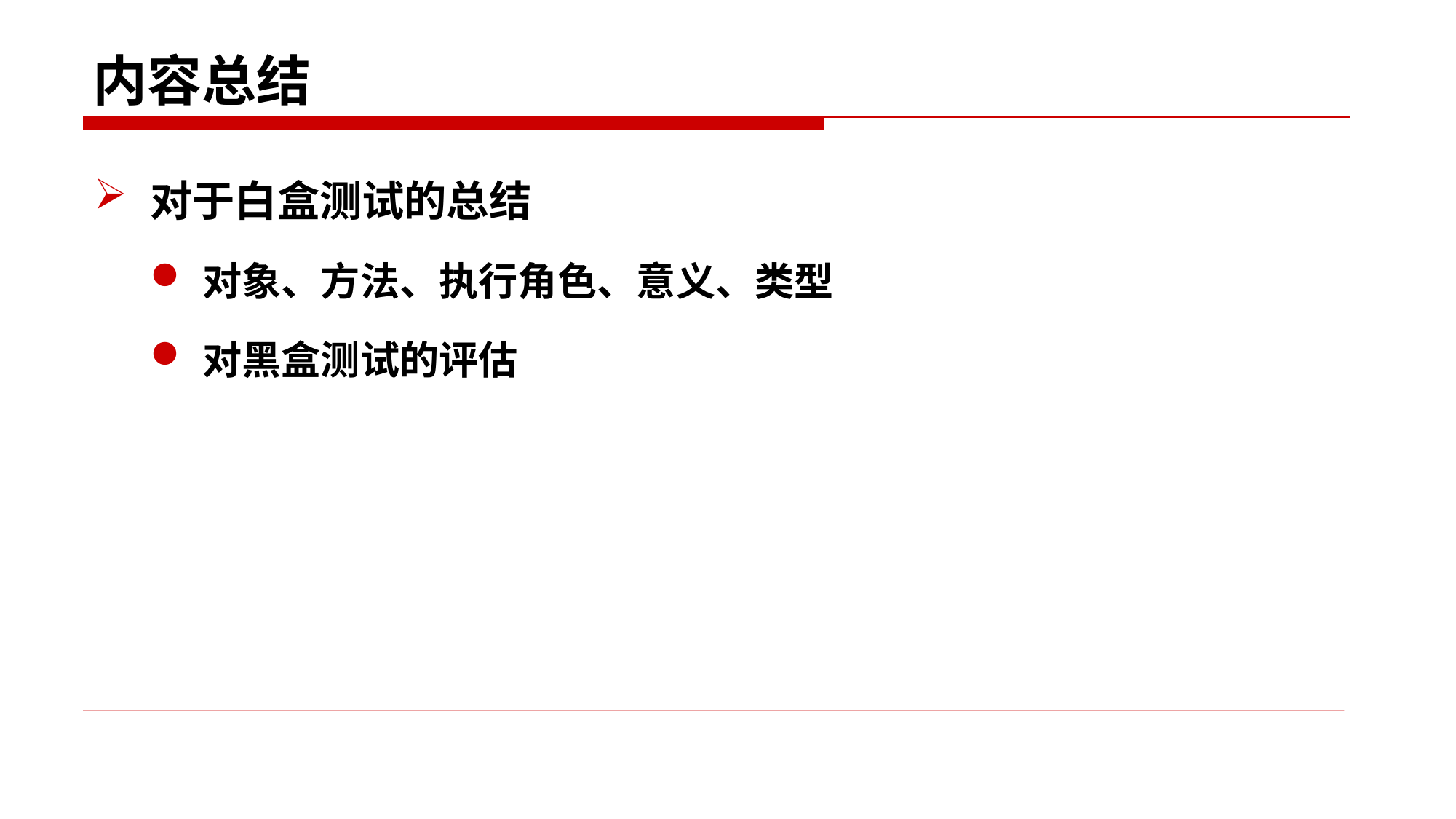

# 内容总结
对于白盒测试的总结
对象、方法、执行角色、意义、类型
对黑盒测试的评估